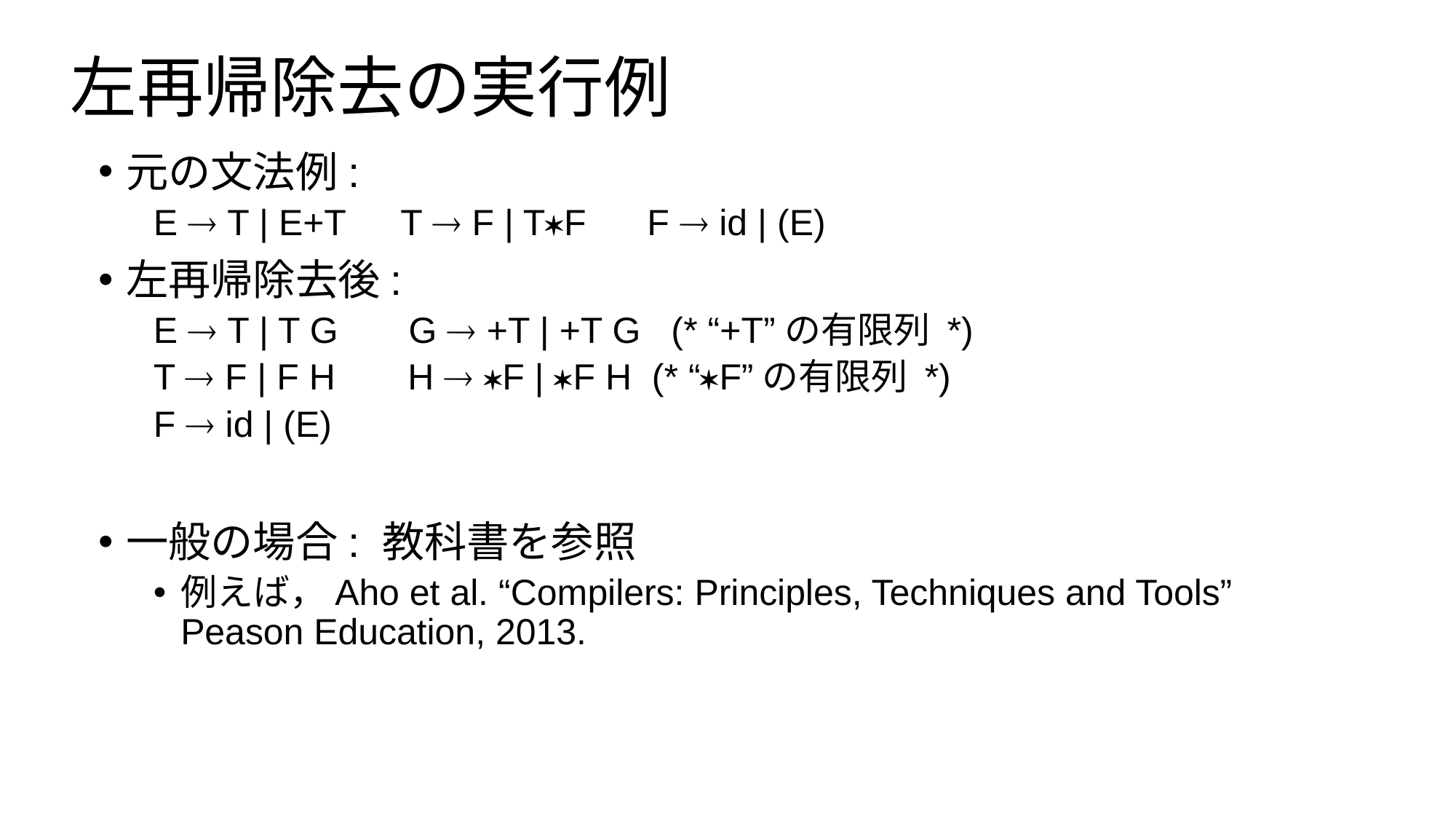

# 左再帰除去の実行例
元の文法例:
E → T | E+T　T → F | T∗F      F → id | (E)
左再帰除去後:
E → T | T G　  G → +T | +T G   (* “+T”の有限列 *)
T → F | F H 　 H → ∗F | ∗F H  (* “∗F”の有限列 *)
F → id | (E)

一般の場合: 教科書を参照
例えば，Aho et al. “Compilers: Principles, Techniques and Tools” Peason Education, 2013.